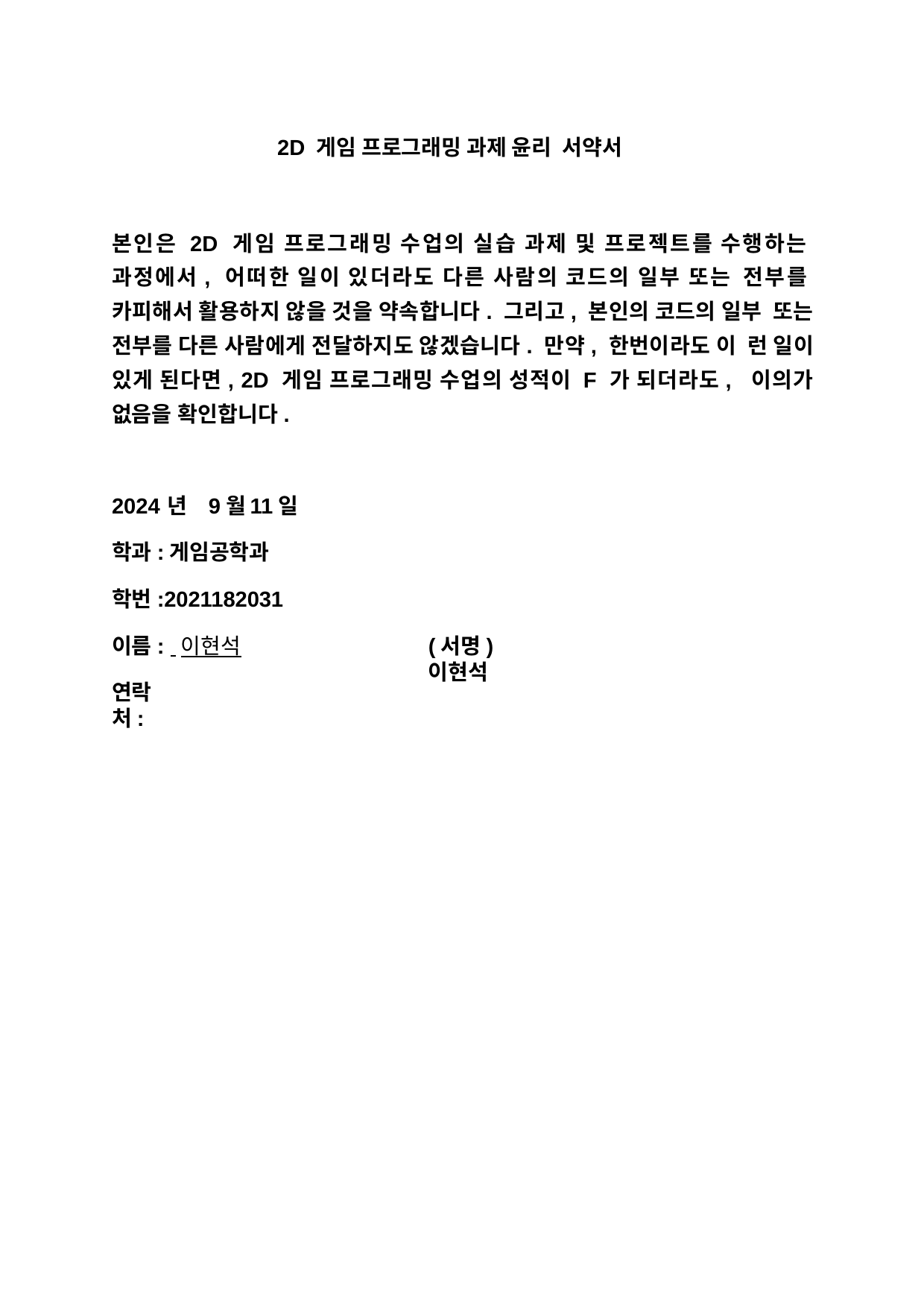

2D 게임 프로그래밍 과제 윤리 서약서

본인은 2D 게임 프로그래밍 수업의 실습 과제 및 프로젝트를 수행하는  과정에서, 어떠한 일이 있더라도 다른 사람의 코드의 일부 또는 전부를  카피해서 활용하지 않을 것을 약속합니다. 그리고, 본인의 코드의 일부  또는 전부를 다른 사람에게 전달하지도 않겠습니다. 만약, 한번이라도 이  런 일이 있게 된다면, 2D 게임 프로그래밍 수업의 성적이 F 가 되더라도,  이의가 없음을 확인합니다.
2024	년	9월	11일
학과:게임공학과
학번:2021182031
이름:  이현석
(서명)이현석
연락처: